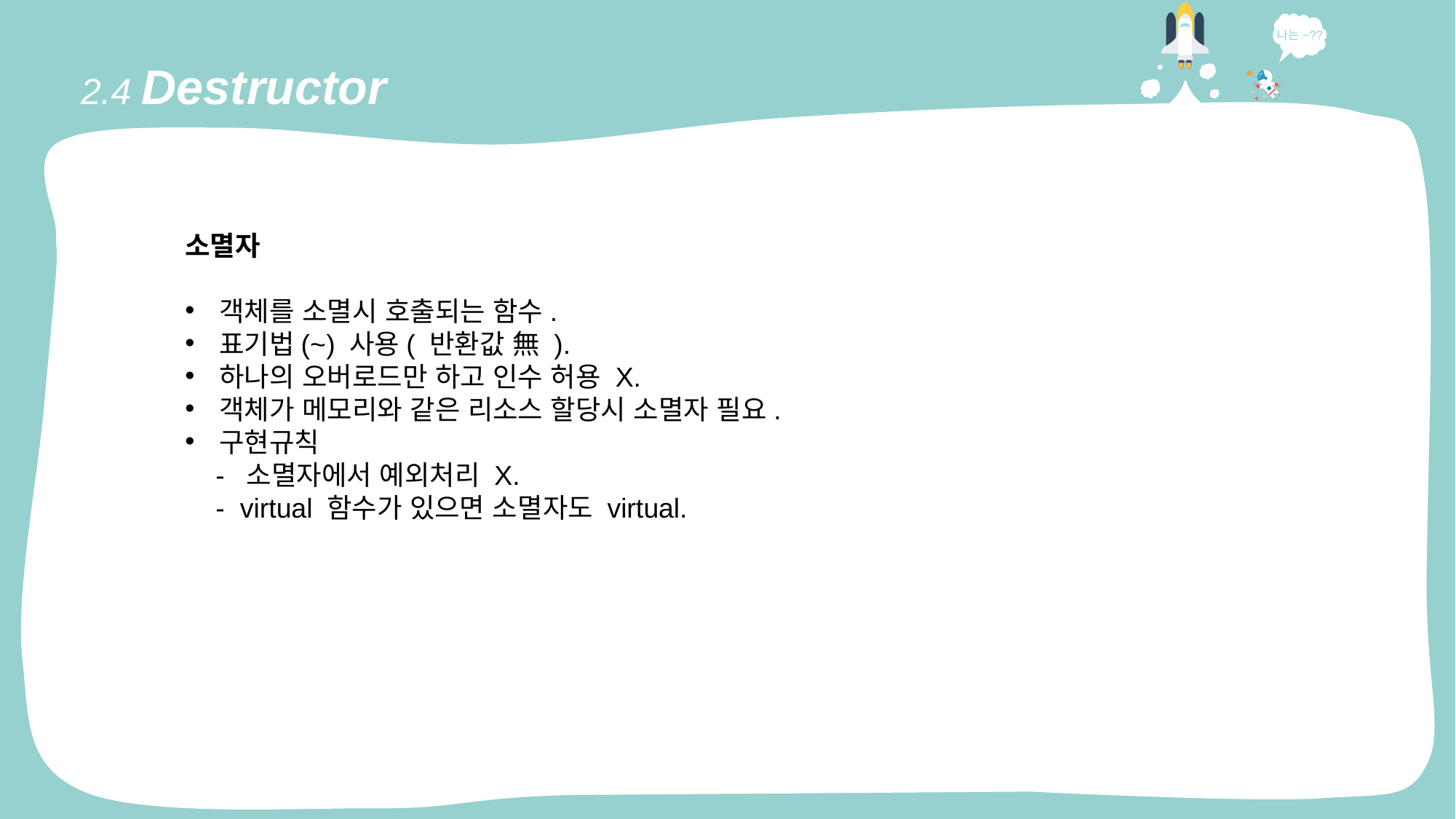

나는~??

2.4 Destructor

소멸자

객체를 소멸시 호출되는 함수.
표기법(~) 사용( 반환값 無 ).
하나의 오버로드만 하고 인수 허용 X.
객체가 메모리와 같은 리소스 할당시 소멸자 필요.
구현규칙
    -  소멸자에서 예외처리 X.
    -  virtual 함수가 있으면 소멸자도 virtual.